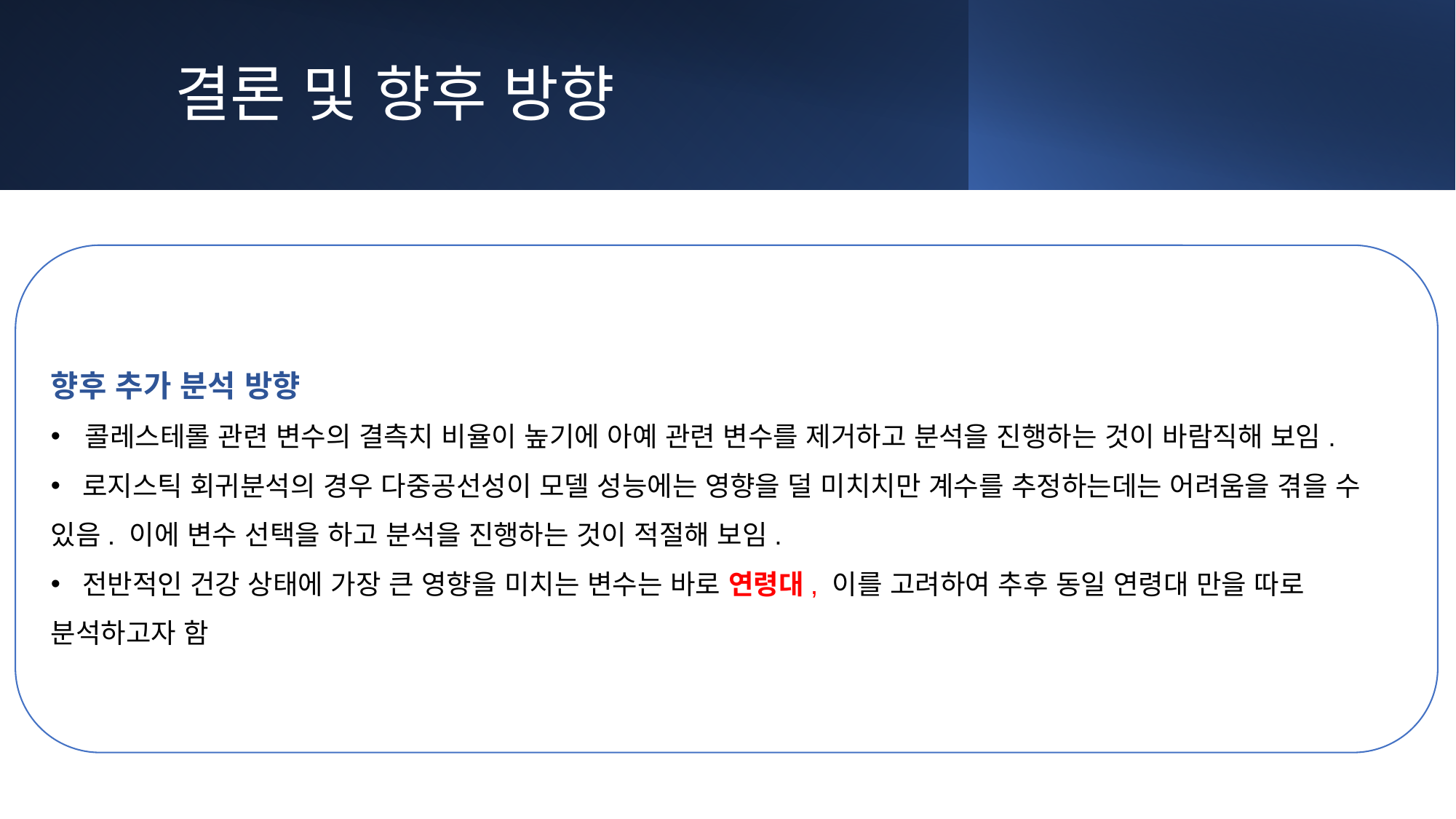

# 결론 및 향후 방향
향후 추가 분석 방향
콜레스테롤 관련 변수의 결측치 비율이 높기에 아예 관련 변수를 제거하고 분석을 진행하는 것이 바람직해 보임.
  로지스틱 회귀분석의 경우 다중공선성이 모델 성능에는 영향을 덜 미치치만 계수를 추정하는데는 어려움을 겪을 수 있음. 이에 변수 선택을 하고 분석을 진행하는 것이 적절해 보임.
  전반적인 건강 상태에 가장 큰 영향을 미치는 변수는 바로 연령대, 이를 고려하여 추후 동일 연령대 만을 따로 분석하고자 함